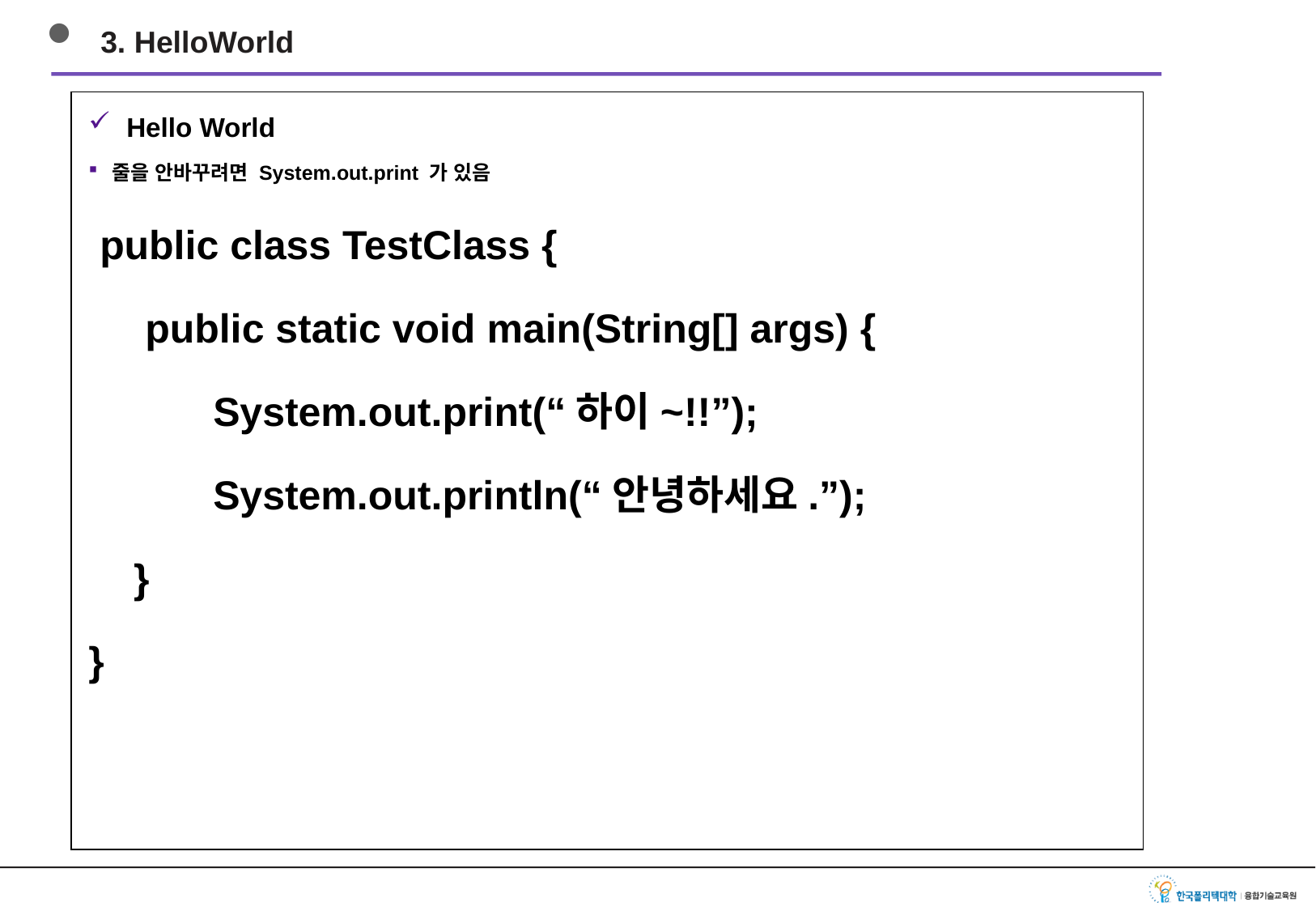

3. HelloWorld
Hello World
줄을 안바꾸려면 System.out.print 가 있음
 public class TestClass {
     public static void main(String[] args) {
           System.out.print(“하이~!!”);
           System.out.println(“안녕하세요.”);
    }
}